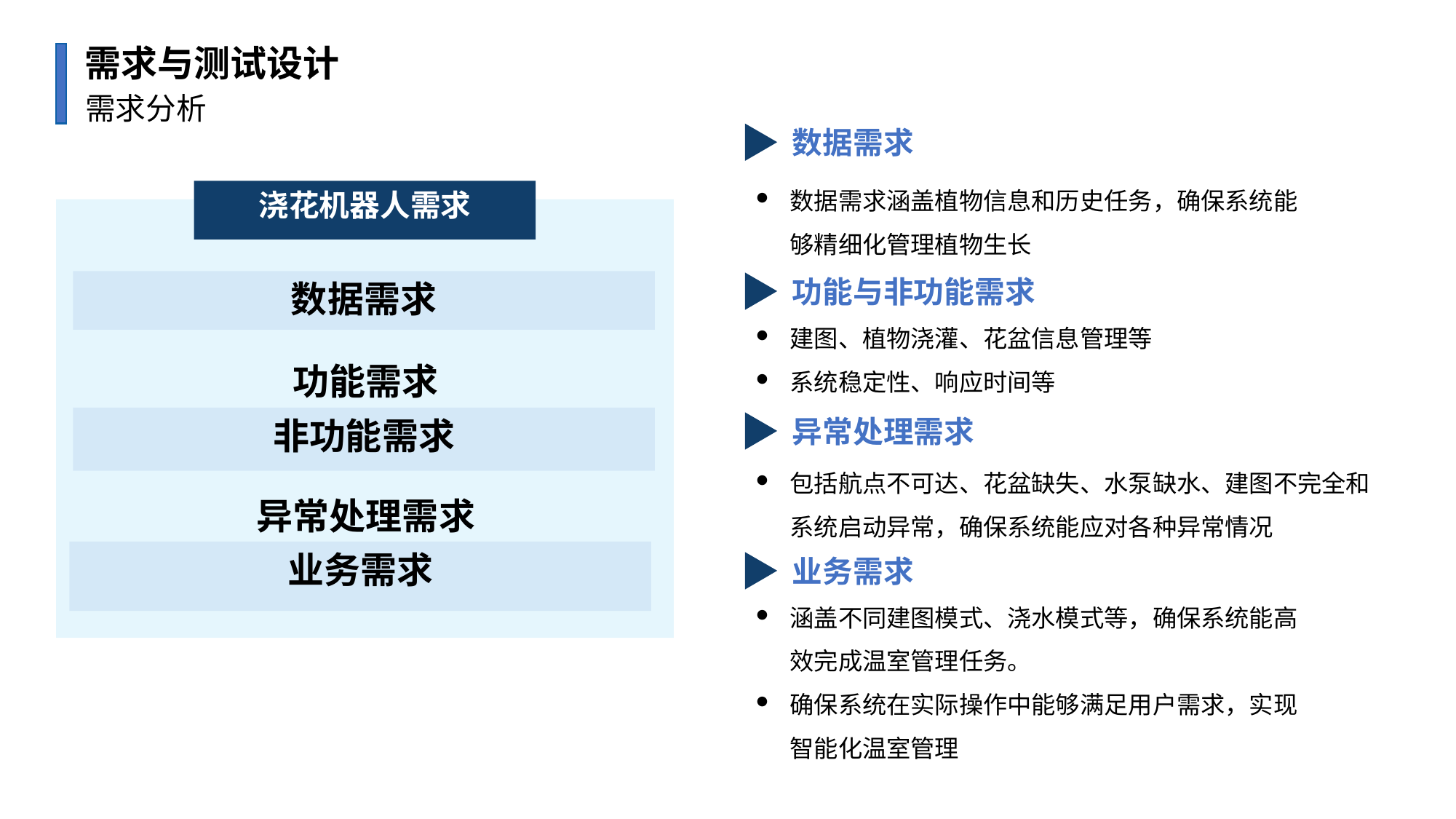

需求与测试设计

需求分析
数据需求

数据需求涵盖植物信息和历史任务，确保系统能够精细化管理植物生长
浇花机器人需求

功能与非功能需求
数据需求

建图、植物浇灌、花盆信息管理等
系统稳定性、响应时间等
功能需求
异常处理需求
非功能需求

包括航点不可达、花盆缺失、水泵缺水、建图不完全和系统启动异常，确保系统能应对各种异常情况
异常处理需求
业务需求
业务需求

涵盖不同建图模式、浇水模式等，确保系统能高效完成温室管理任务。
确保系统在实际操作中能够满足用户需求，实现智能化温室管理